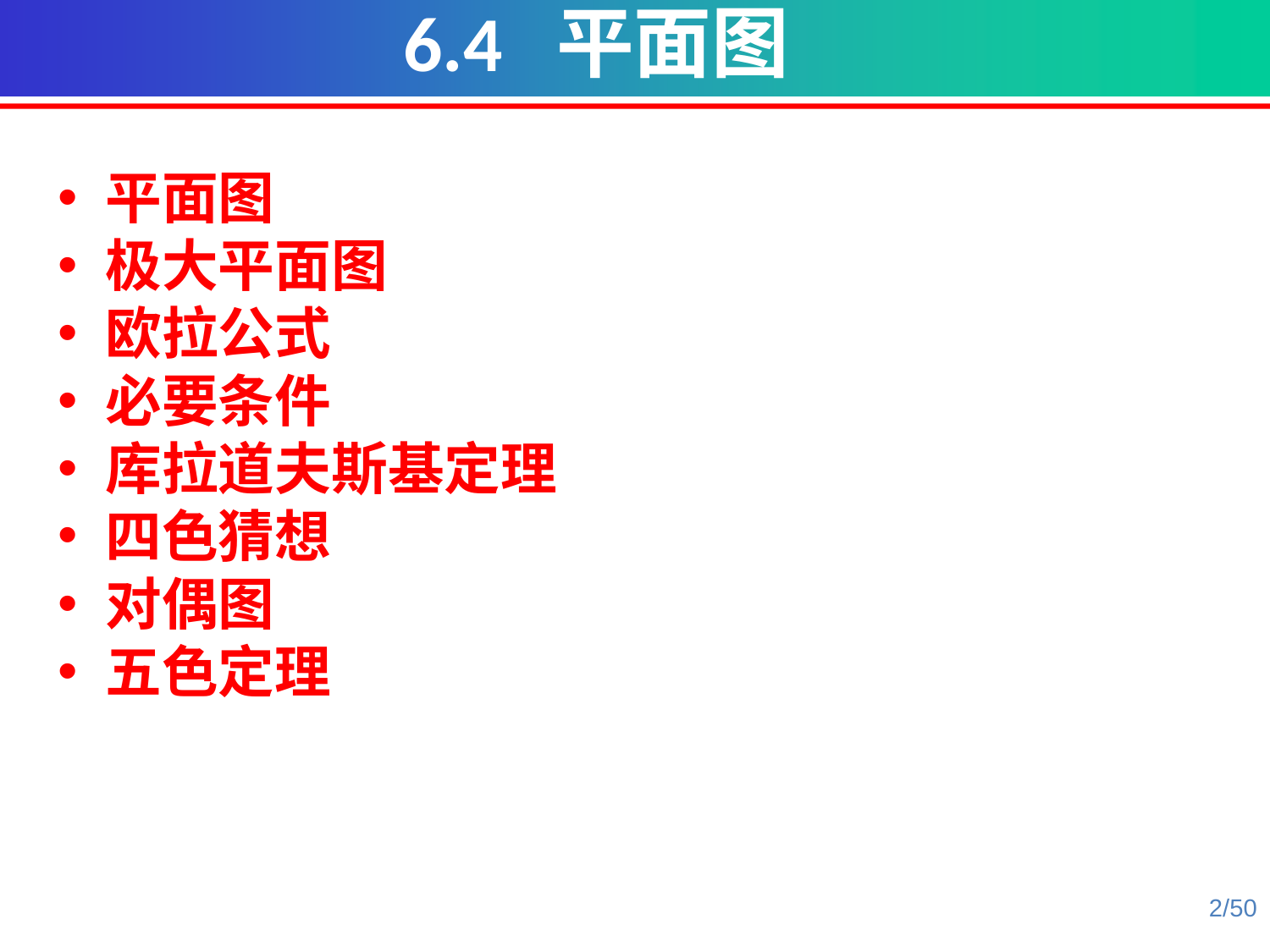

6.4  平面图
平面图
极大平面图
欧拉公式
必要条件
库拉道夫斯基定理
四色猜想
对偶图
五色定理

2/50